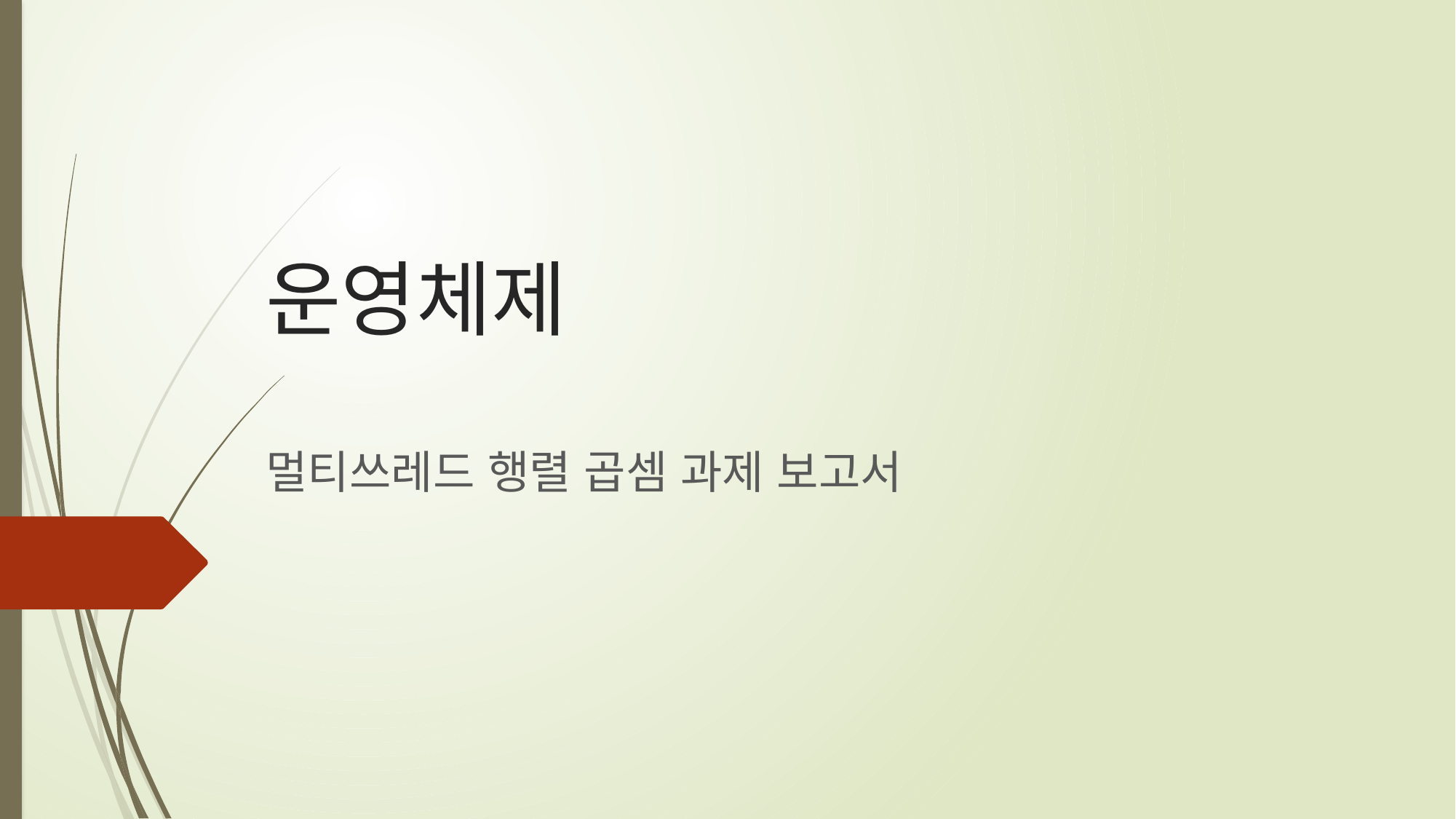

# 운영체제
멀티쓰레드 행렬 곱셈 과제 보고서